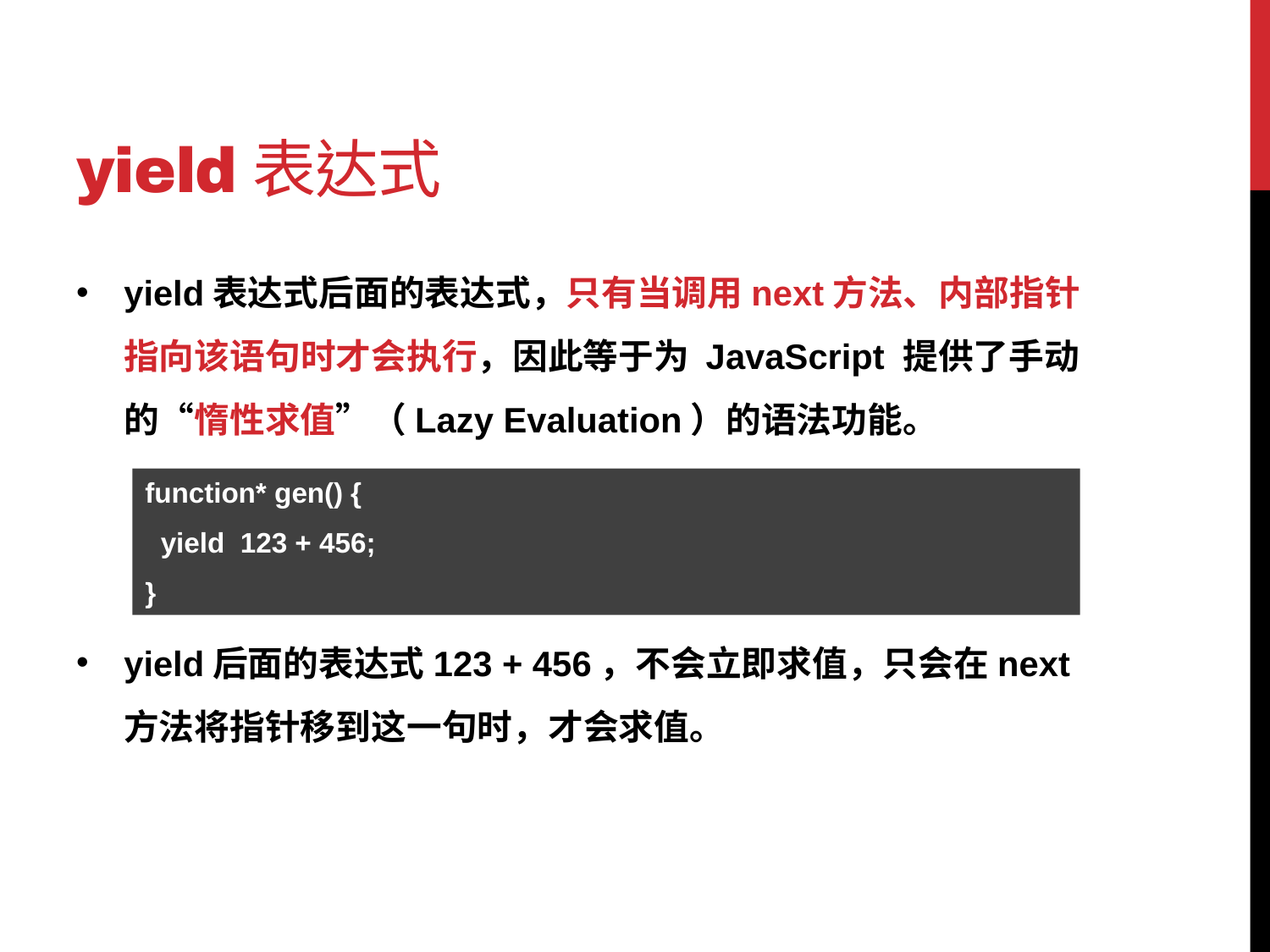

# yield表达式
yield表达式后面的表达式，只有当调用next方法、内部指针指向该语句时才会执行，因此等于为 JavaScript 提供了手动的“惰性求值”（Lazy Evaluation）的语法功能。

yield后面的表达式123 + 456，不会立即求值，只会在next方法将指针移到这一句时，才会求值。

function* gen() {
  yield  123 + 456;
}